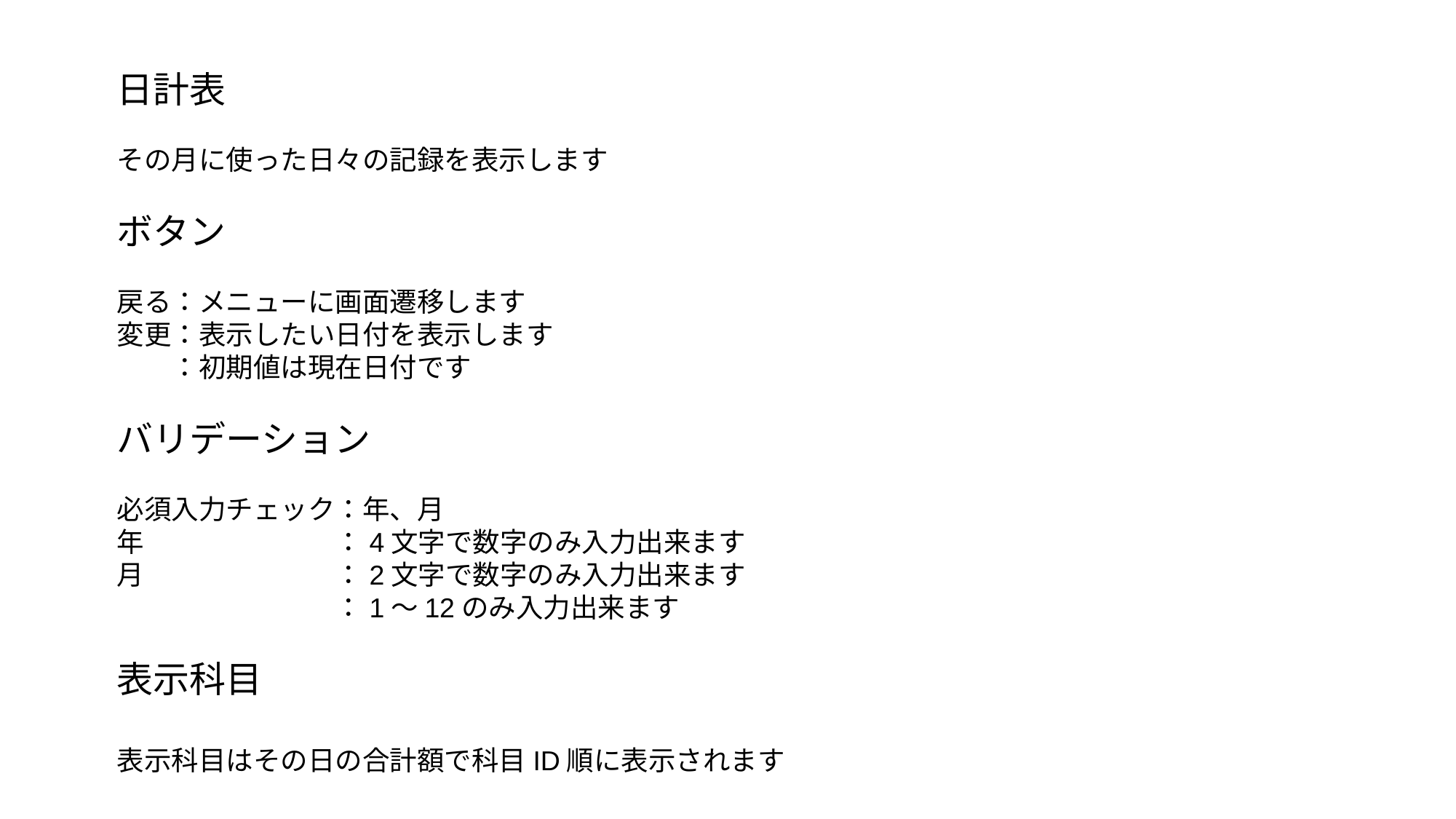

日計表

その月に使った日々の記録を表示します

ボタン

戻る：メニューに画面遷移します
変更：表示したい日付を表示します
　　：初期値は現在日付です

バリデーション

必須入力チェック：年、月
年　　　　　　　：4文字で数字のみ入力出来ます
月　　　　　　　：2文字で数字のみ入力出来ます
　　　　　　　　：1～12のみ入力出来ます

表示科目

表示科目はその日の合計額で科目ID順に表示されます